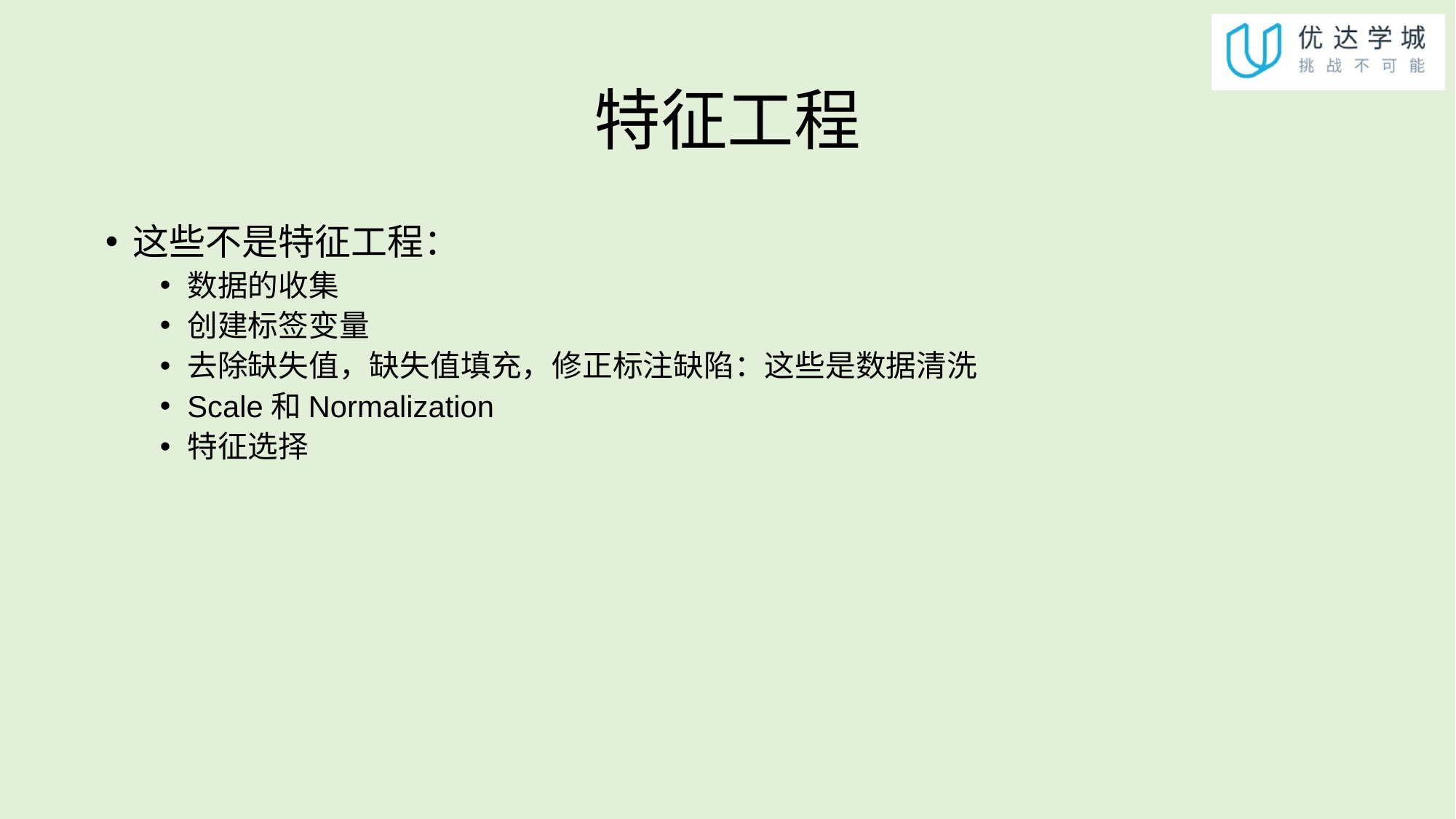

# 特征工程
这些不是特征工程：
数据的收集
创建标签变量
去除缺失值，缺失值填充，修正标注缺陷：这些是数据清洗
Scale和Normalization
特征选择